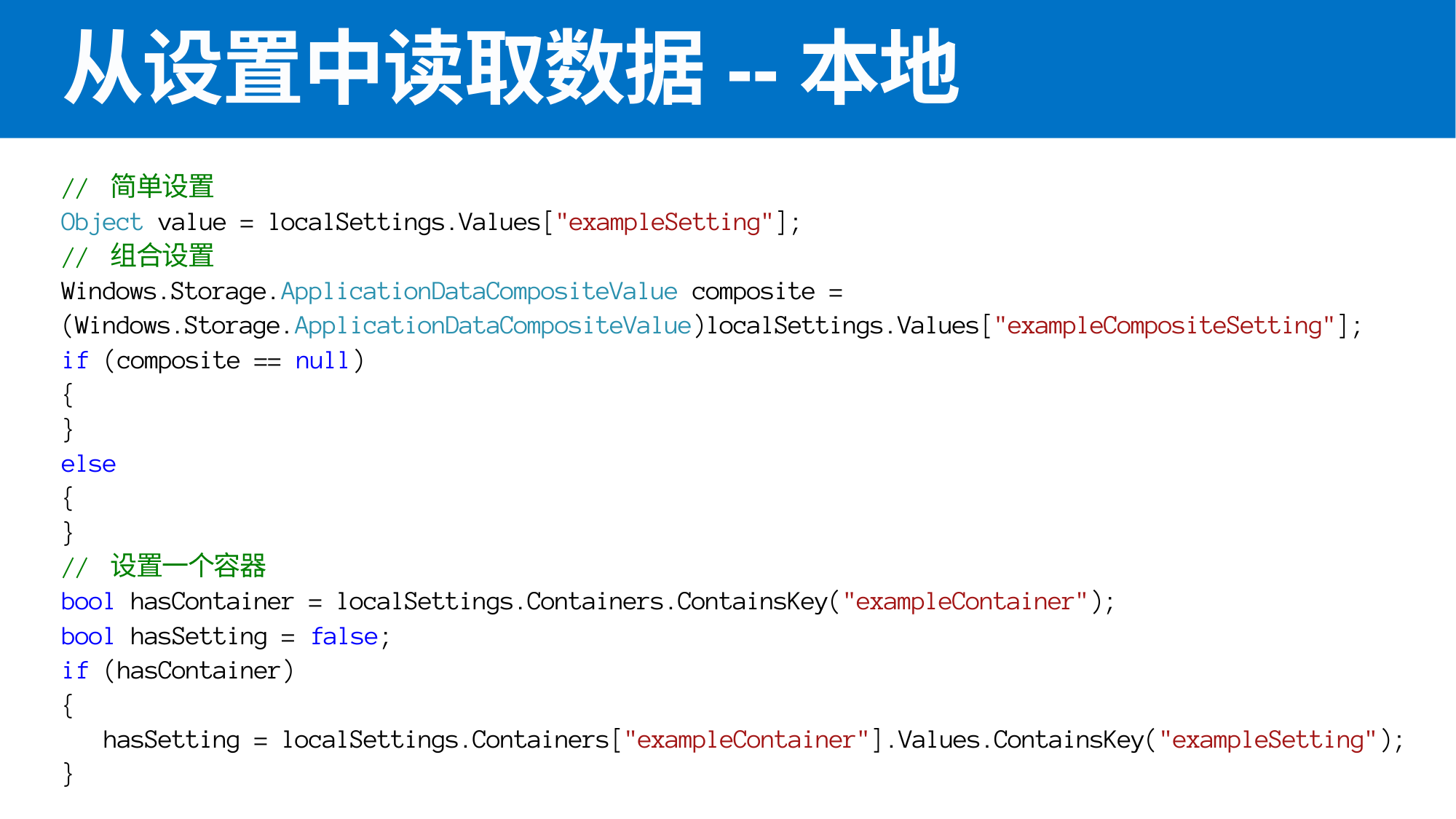

# 从设置中读取数据--本地
// 简单设置
Object value = localSettings.Values["exampleSetting"];
// 组合设置
Windows.Storage.ApplicationDataCompositeValue composite =
(Windows.Storage.ApplicationDataCompositeValue)localSettings.Values["exampleCompositeSetting"];
if (composite == null)
{
}
else
{
}
// 设置一个容器
bool hasContainer = localSettings.Containers.ContainsKey("exampleContainer");
bool hasSetting = false;
if (hasContainer)
{
   hasSetting = localSettings.Containers["exampleContainer"].Values.ContainsKey("exampleSetting");
}